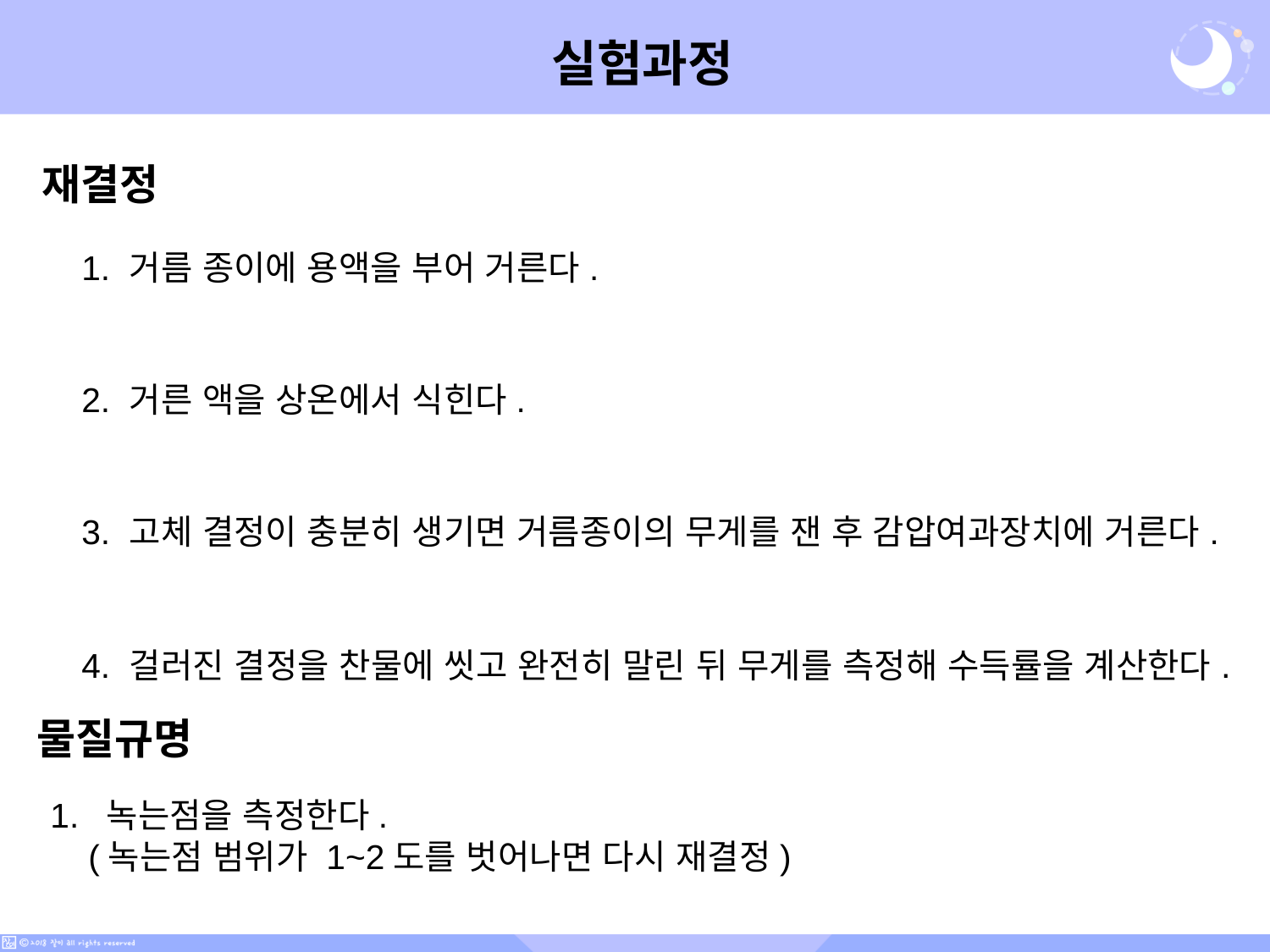

실험과정
재결정
거름 종이에 용액을 부어 거른다.

거른 액을 상온에서 식힌다.

고체 결정이 충분히 생기면 거름종이의 무게를 잰 후 감압여과장치에 거른다.

걸러진 결정을 찬물에 씻고 완전히 말린 뒤 무게를 측정해 수득률을 계산한다.
물질규명
1.  녹는점을 측정한다.
    (녹는점 범위가 1~2도를 벗어나면 다시 재결정)